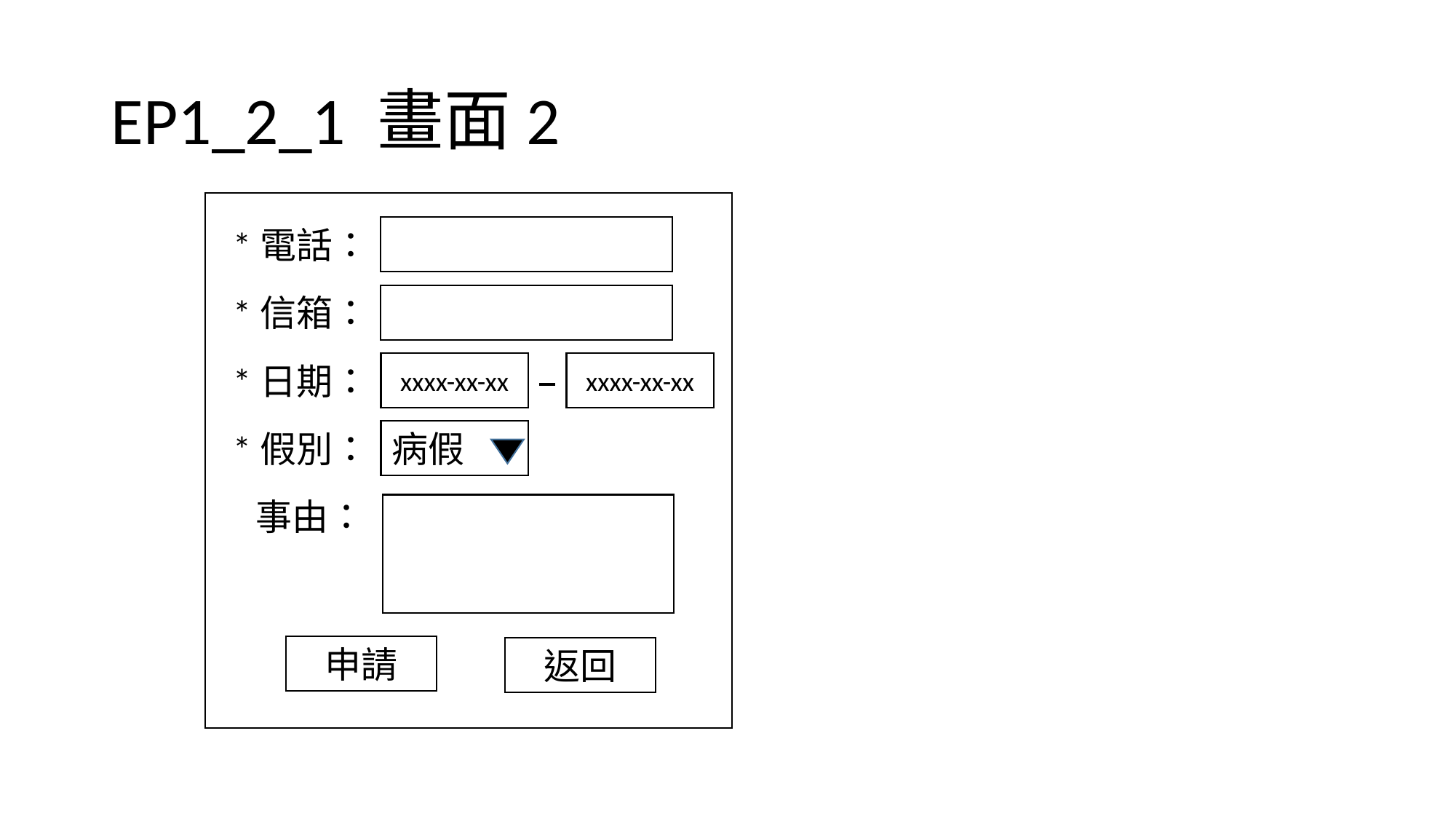

# EP1_2_1 畫面2

*電話：

*信箱：

xxxx-xx-xx
*日期：
xxxx-xx-xx
*假別：
病假

事由：

申請
返回